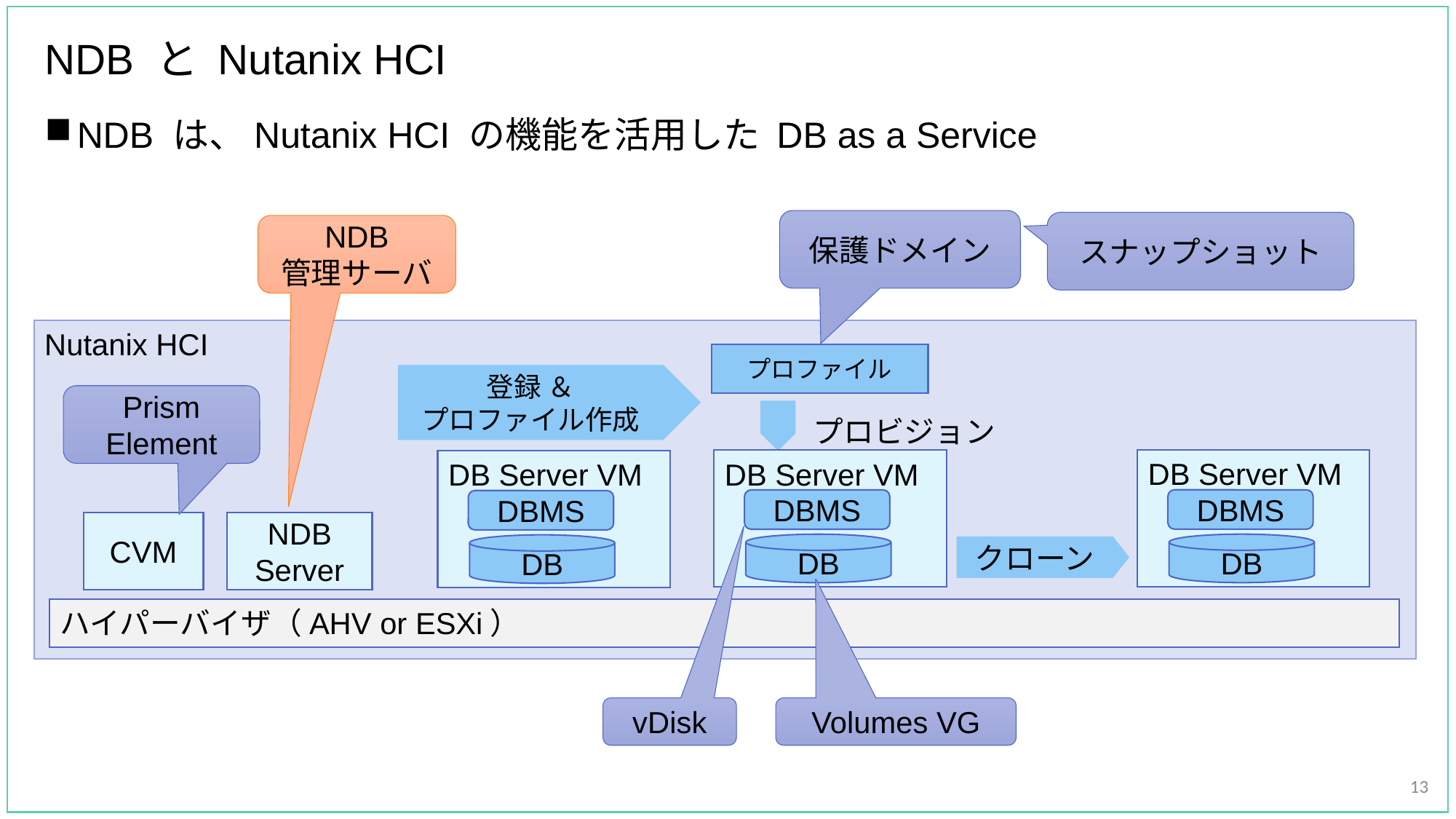

# NDB と Nutanix HCI
NDB は、Nutanix HCI の機能を活用した DB as a Service

保護ドメイン
スナップショット
NDB
管理サーバ
Nutanix HCI
プロファイル
登録 ＆
プロファイル作成
Prism
Element

プロビジョン
DB Server VM
DB Server VM
DB Server VM
DBMS
DBMS
DBMS
CVM
NDB
Server
DB
DB
DB
クローン
ハイパーバイザ（AHV or ESXi）
vDisk
Volumes VG
13